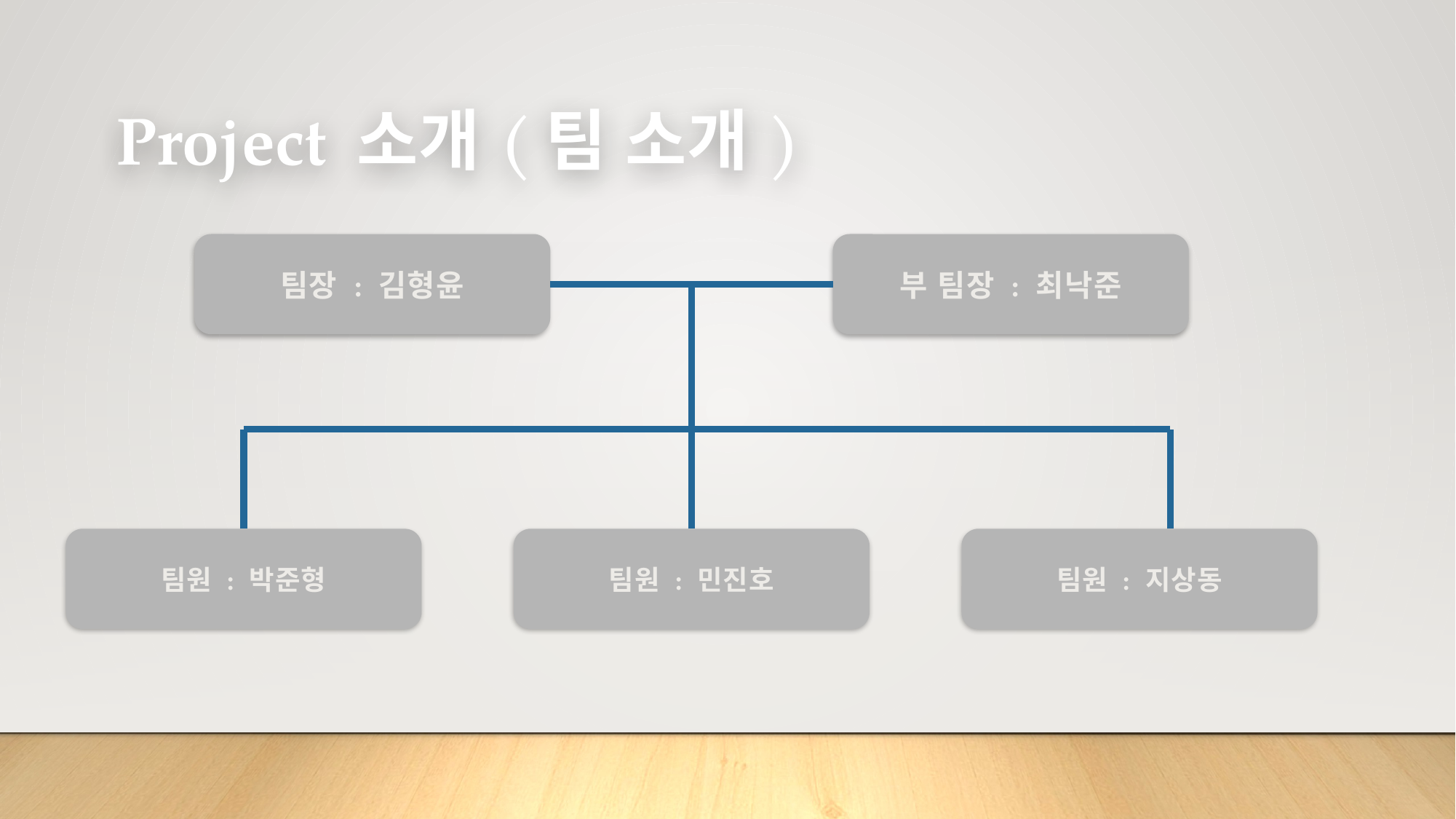

Project 소개(팀 소개)
팀장 : 김형윤
부 팀장 : 최낙준
팀원 : 박준형
팀원 : 민진호
팀원 : 지상동